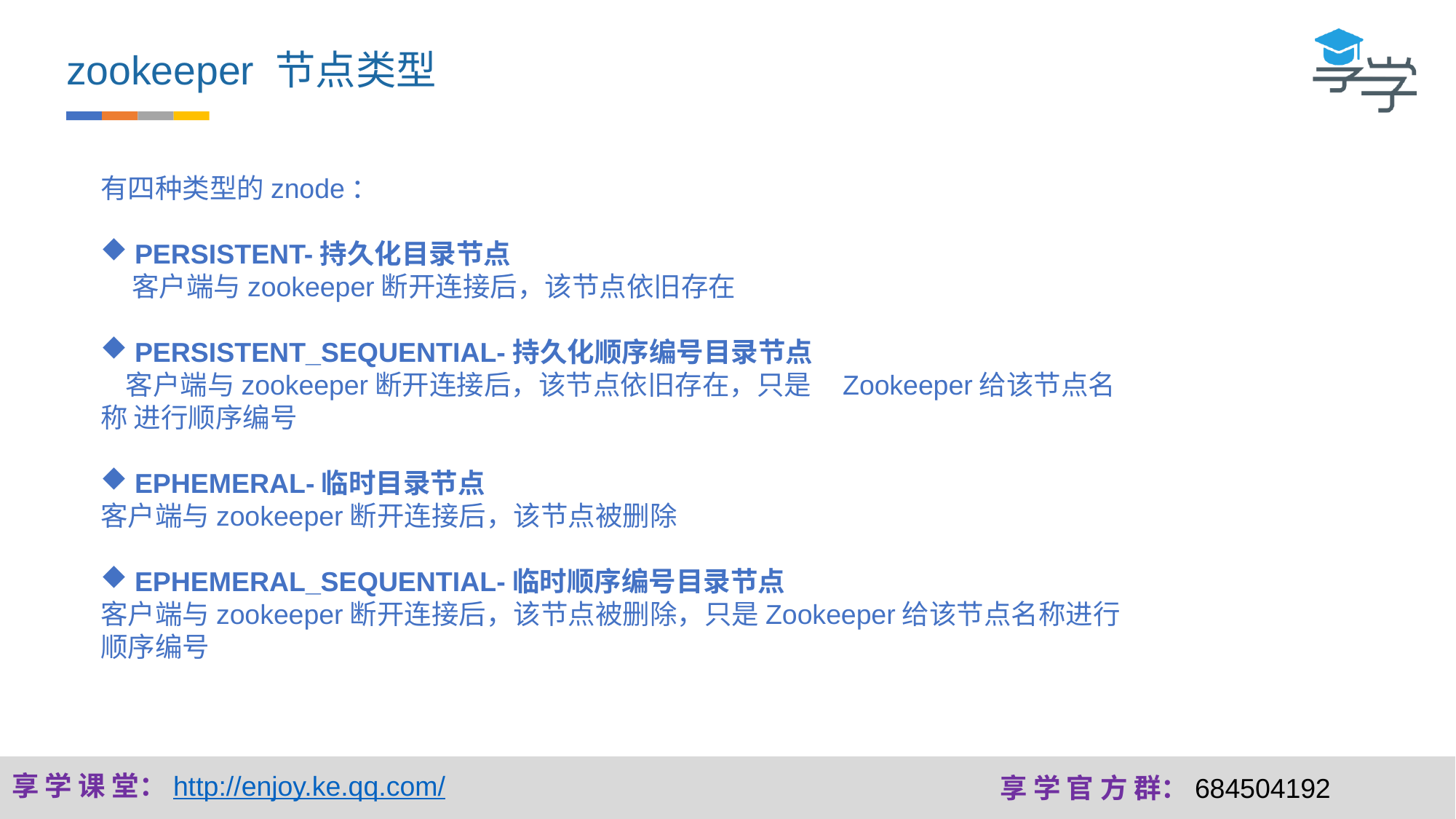

zookeeper 节点类型

有四种类型的znode：

PERSISTENT-持久化目录节点
    客户端与zookeeper断开连接后，该节点依旧存在

PERSISTENT_SEQUENTIAL-持久化顺序编号目录节点
   客户端与zookeeper断开连接后，该节点依旧存在，只是    Zookeeper给该节点名称 进行顺序编号

EPHEMERAL-临时目录节点
客户端与zookeeper断开连接后，该节点被删除

EPHEMERAL_SEQUENTIAL-临时顺序编号目录节点
客户端与zookeeper断开连接后，该节点被删除，只是Zookeeper给该节点名称进行顺序编号